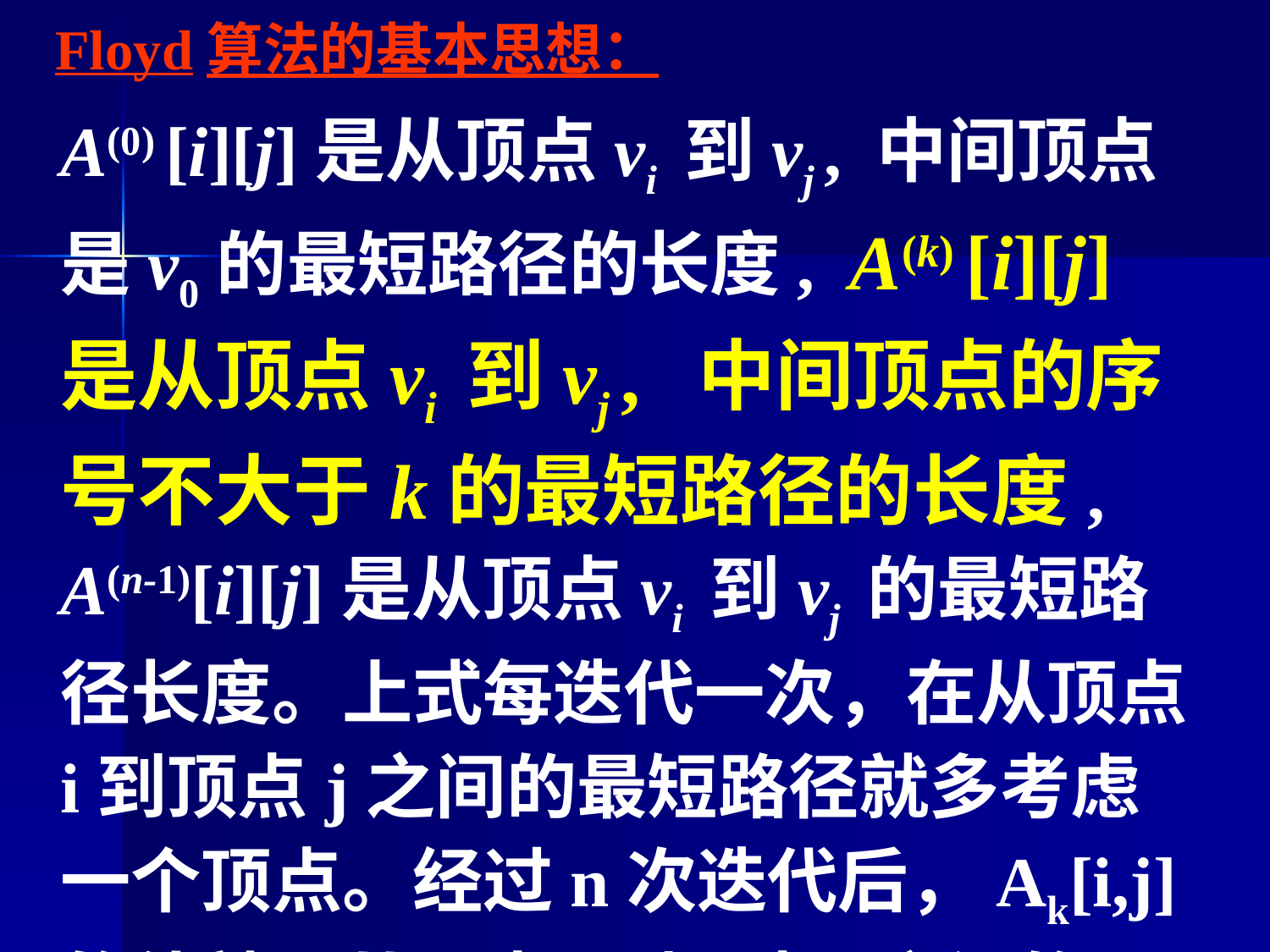

Floyd算法的基本思想：
	A(0) [i][j]是从顶点vi 到vj , 中间顶点是v0的最短路径的长度,  A(k) [i][j]是从顶点vi 到vj ,  中间顶点的序号不大于k的最短路径的长度, A(n-1)[i][j]是从顶点vi 到vj 的最短路径长度。上式每迭代一次，在从顶点i到顶点j之间的最短路径就多考虑一个顶点。经过n次迭代后，Ak[i,j]的值就是从顶点i到顶点j之间的最短路径。